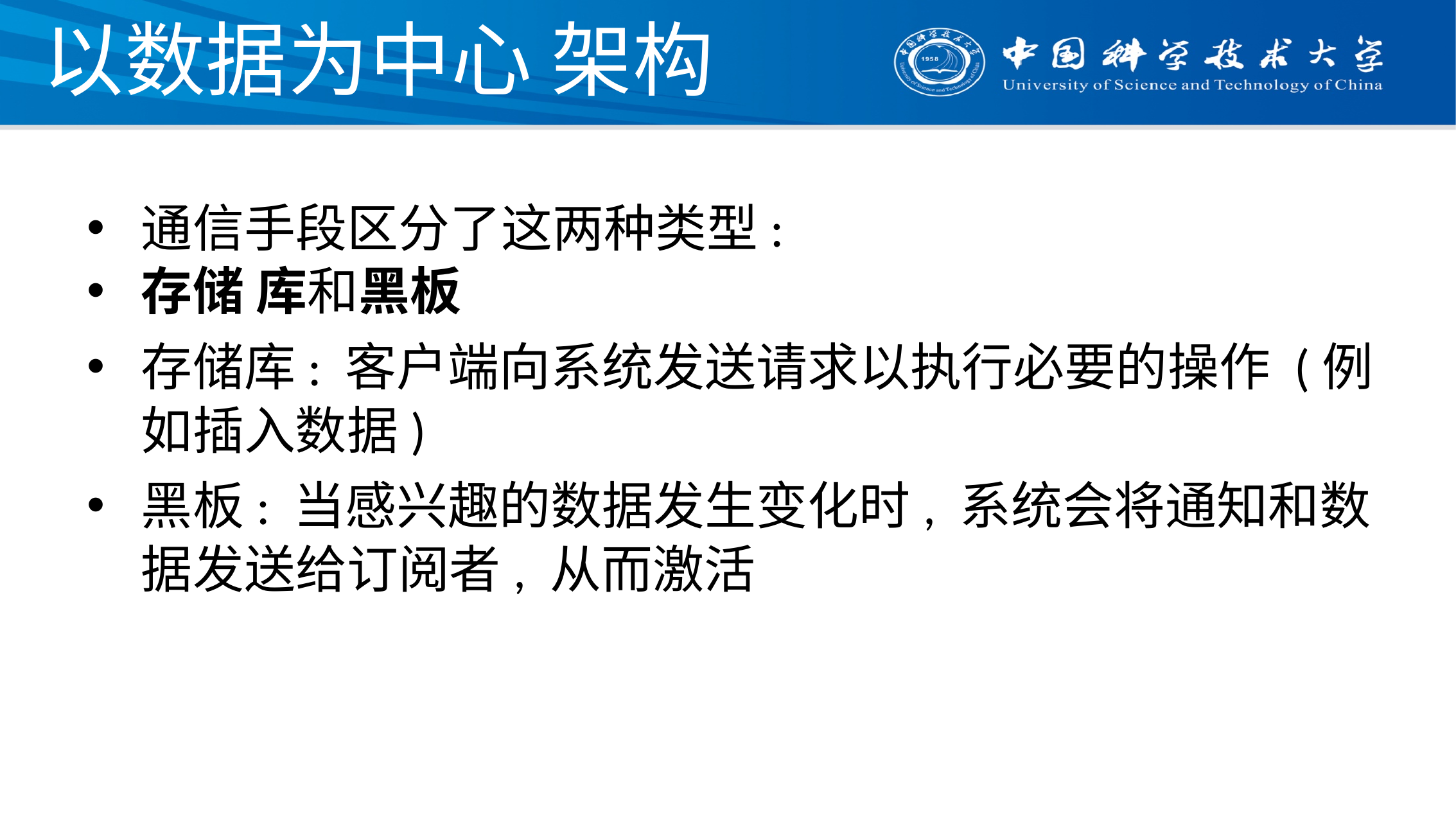

# 以数据为中心 架构
通信手段区分了这两种类型:
存储 库和黑板
存储库: 客户端向系统发送请求以执行必要的操作 (例如插入数据)
黑板: 当感兴趣的数据发生变化时, 系统会将通知和数据发送给订阅者, 从而激活